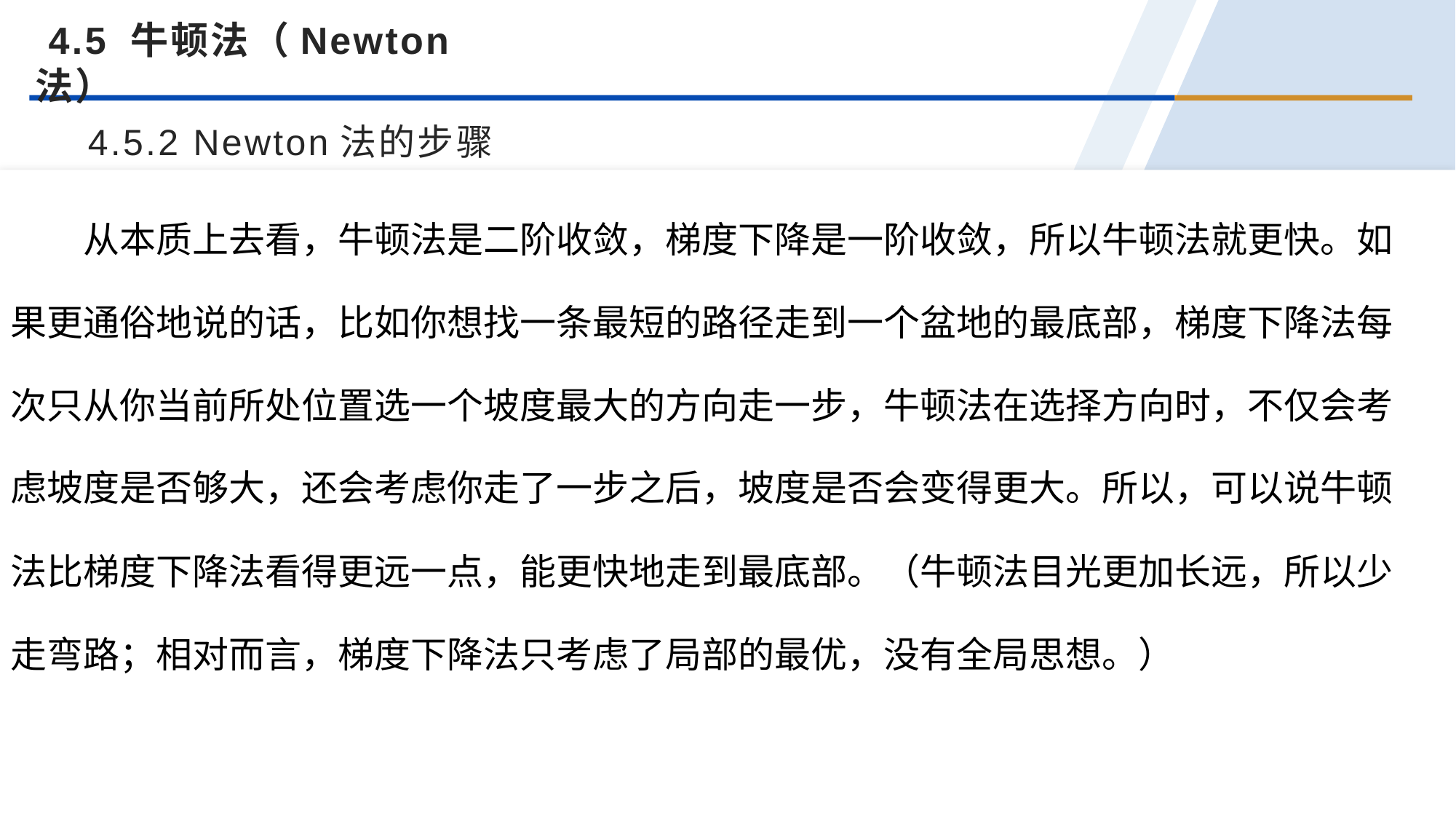

4.5 牛顿法（Newton法）
4.5.2 Newton法的步骤

从本质上去看，牛顿法是二阶收敛，梯度下降是一阶收敛，所以牛顿法就更快。如果更通俗地说的话，比如你想找一条最短的路径走到一个盆地的最底部，梯度下降法每次只从你当前所处位置选一个坡度最大的方向走一步，牛顿法在选择方向时，不仅会考虑坡度是否够大，还会考虑你走了一步之后，坡度是否会变得更大。所以，可以说牛顿法比梯度下降法看得更远一点，能更快地走到最底部。（牛顿法目光更加长远，所以少走弯路；相对而言，梯度下降法只考虑了局部的最优，没有全局思想。）